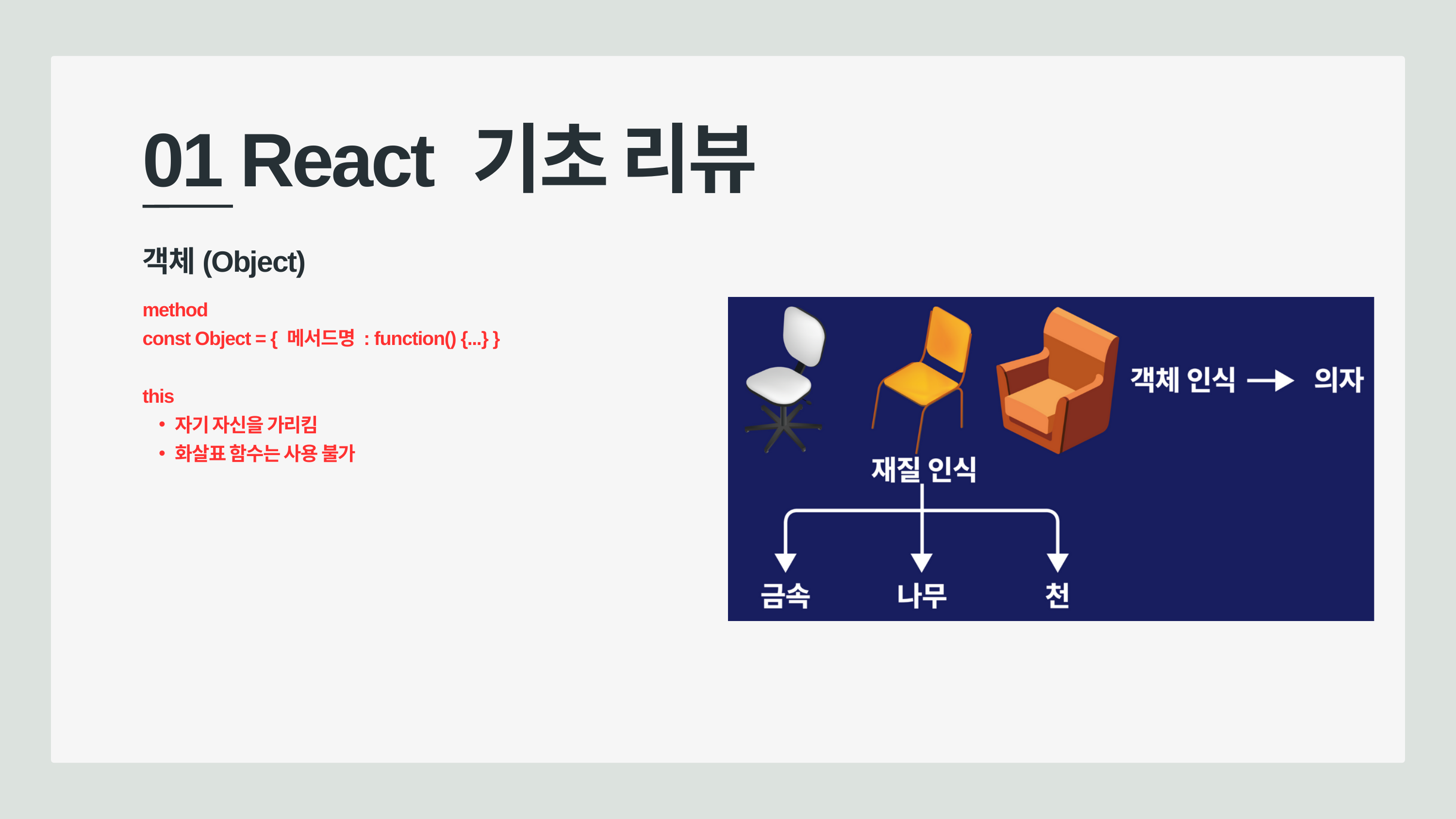

01 React 기초 리뷰

객체(Object)
method
const Object = { 메서드명 : function() {...} }

this
자기 자신을 가리킴
화살표 함수는 사용 불가